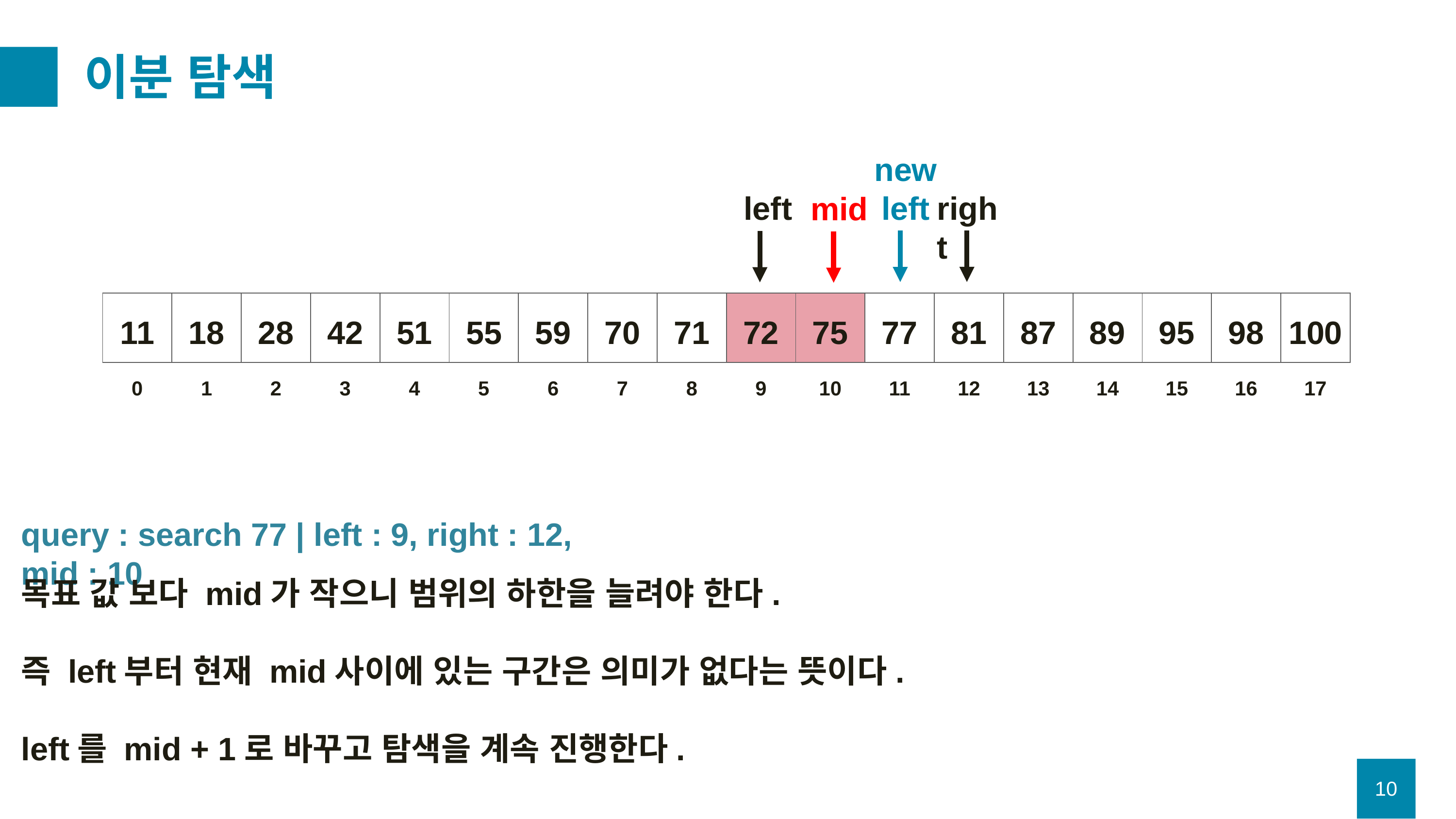

# 이분 탐색
new
left
right
left
mid
| 11 | 18 | 28 | 42 | 51 | 55 | 59 | 70 | 71 | 72 | 75 | 77 | 81 | 87 | 89 | 95 | 98 | 100 |
| --- | --- | --- | --- | --- | --- | --- | --- | --- | --- | --- | --- | --- | --- | --- | --- | --- | --- |
| 0 | 1 | 2 | 3 | 4 | 5 | 6 | 7 | 8 | 9 | 10 | 11 | 12 | 13 | 14 | 15 | 16 | 17 |
query : search 77 | left : 9, right : 12, mid : 10
목표 값 보다 mid가 작으니 범위의 하한을 늘려야 한다.

즉 left부터 현재 mid사이에 있는 구간은 의미가 없다는 뜻이다.

left를 mid + 1로 바꾸고 탐색을 계속 진행한다.
10